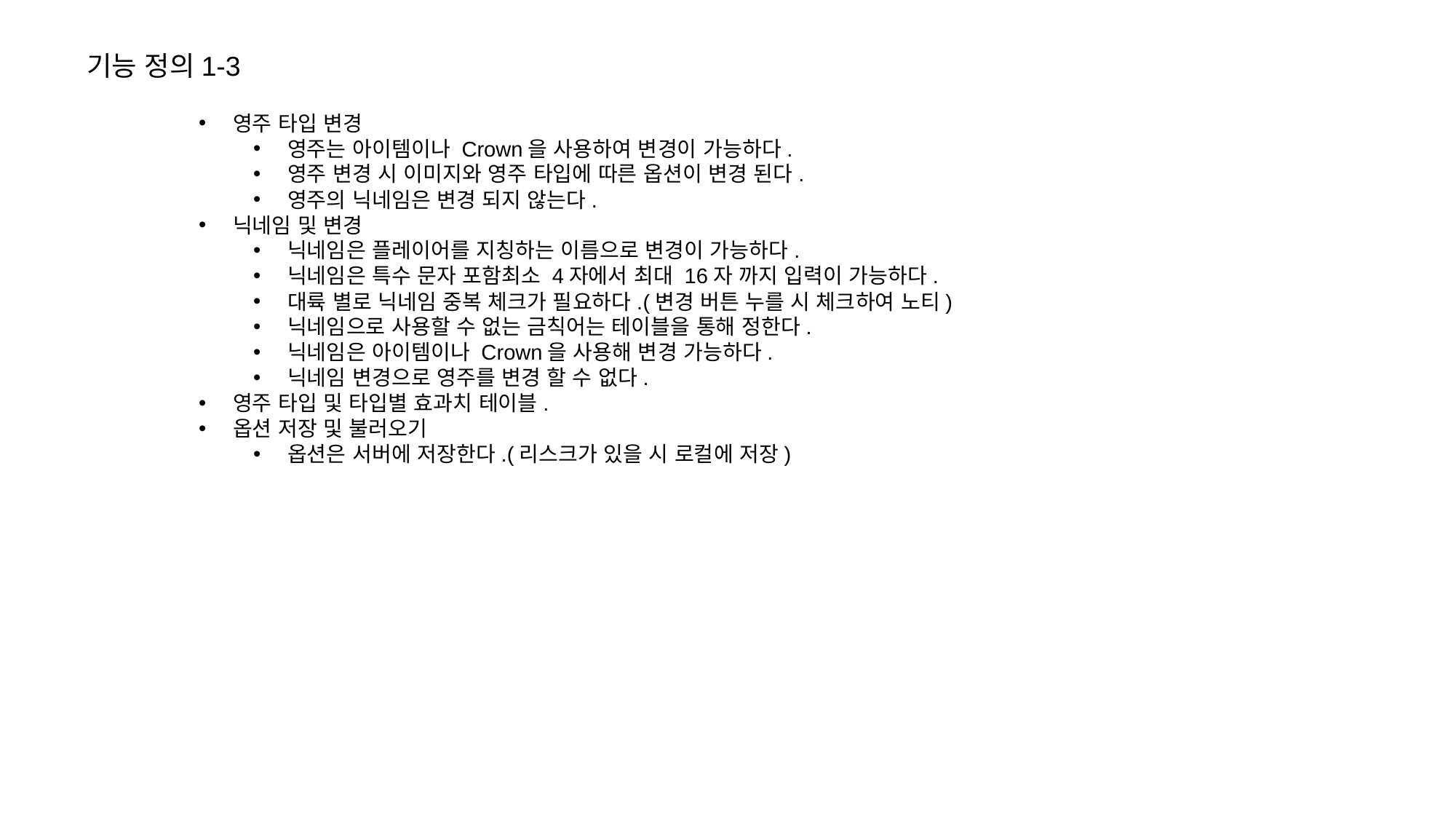

기능 정의1-3
영주 타입 변경
영주는 아이템이나 Crown을 사용하여 변경이 가능하다.
영주 변경 시 이미지와 영주 타입에 따른 옵션이 변경 된다.
영주의 닉네임은 변경 되지 않는다.
닉네임 및 변경
닉네임은 플레이어를 지칭하는 이름으로 변경이 가능하다.
닉네임은 특수 문자 포함최소 4자에서 최대 16자 까지 입력이 가능하다.
대륙 별로 닉네임 중복 체크가 필요하다.(변경 버튼 누를 시 체크하여 노티)
닉네임으로 사용할 수 없는 금칙어는 테이블을 통해 정한다.
닉네임은 아이템이나 Crown을 사용해 변경 가능하다.
닉네임 변경으로 영주를 변경 할 수 없다.
영주 타입 및 타입별 효과치 테이블.
옵션 저장 및 불러오기
옵션은 서버에 저장한다.(리스크가 있을 시 로컬에 저장)